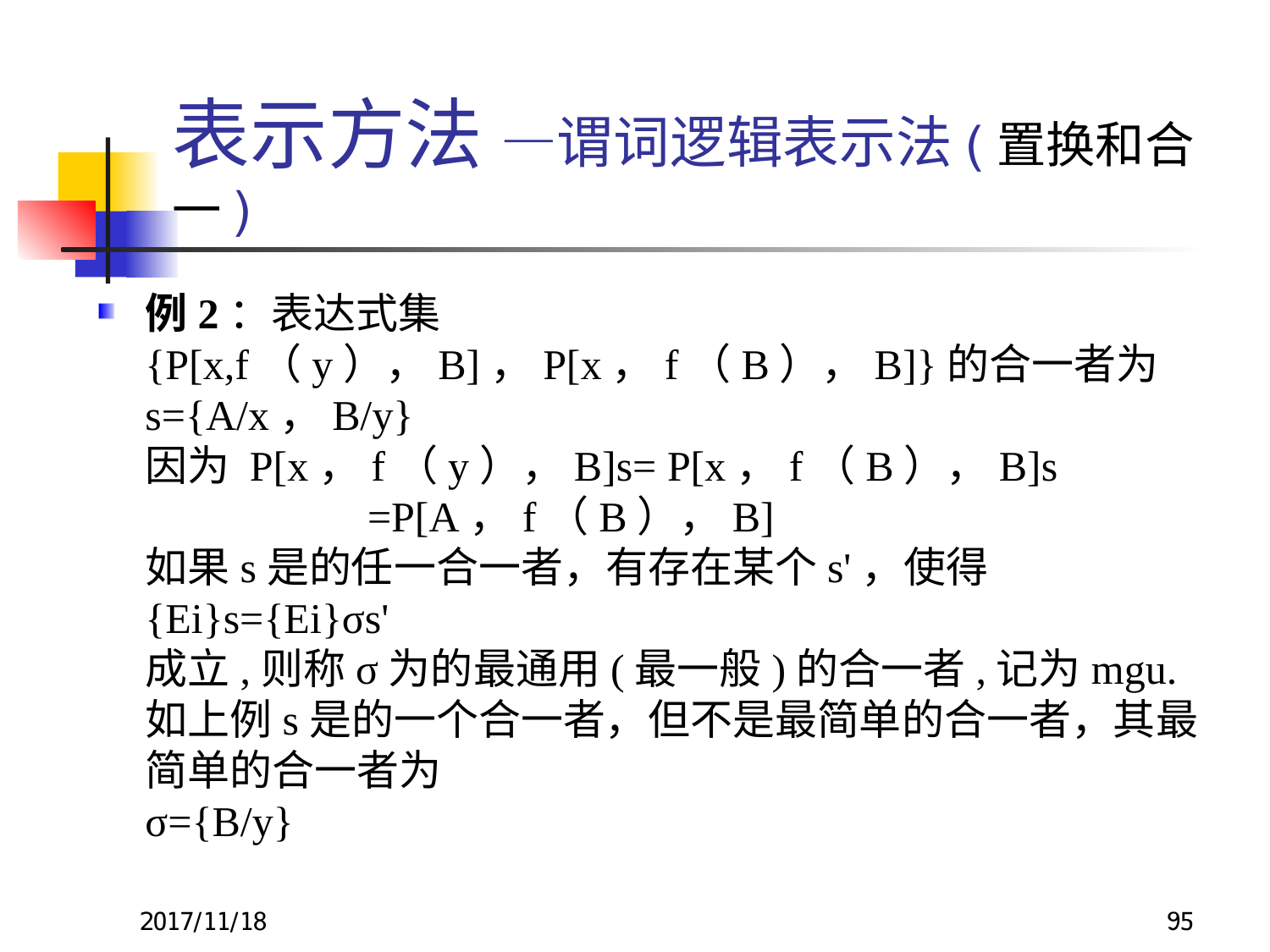

# 表示方法 —谓词逻辑表示法(置换和合一)
例2：表达式集 {P[x,f（y），B]，P[x，f（B），B]}的合一者为
s={A/x，B/y}
因为 P[x，f（y），B]s= P[x，f（B），B]s
                     =P[A，f（B），B]
如果s是的任一合一者，有存在某个s'，使得
{Ei}s={Ei}σs'
成立,则称σ为的最通用(最一般)的合一者,记为mgu.
如上例s是的一个合一者，但不是最简单的合一者，其最简单的合一者为
σ={B/y}
2017/11/18
95